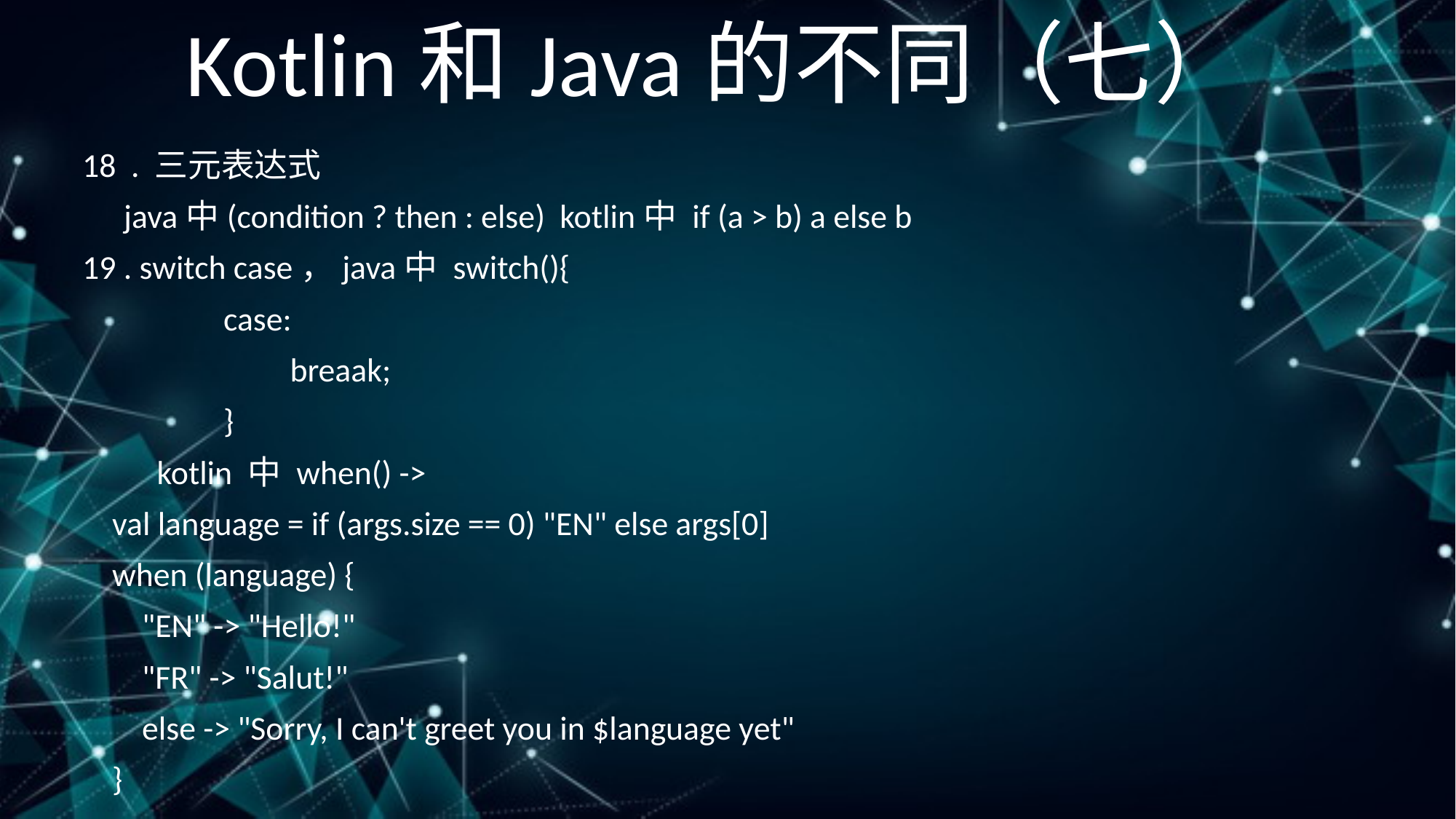

# Kotlin和Java的不同（七）
18  . 三元表达式
　java中(condition ? then : else)  kotlin中 if (a > b) a else b
19 . switch case，java中 switch(){
　　　　case:
　　　　　　breaak;
　　　　}
　　kotlin 中 when() ->
    val language = if (args.size == 0) "EN" else args[0]
    when (language) {
        "EN" -> "Hello!"
        "FR" -> "Salut!"
        else -> "Sorry, I can't greet you in $language yet"
    }